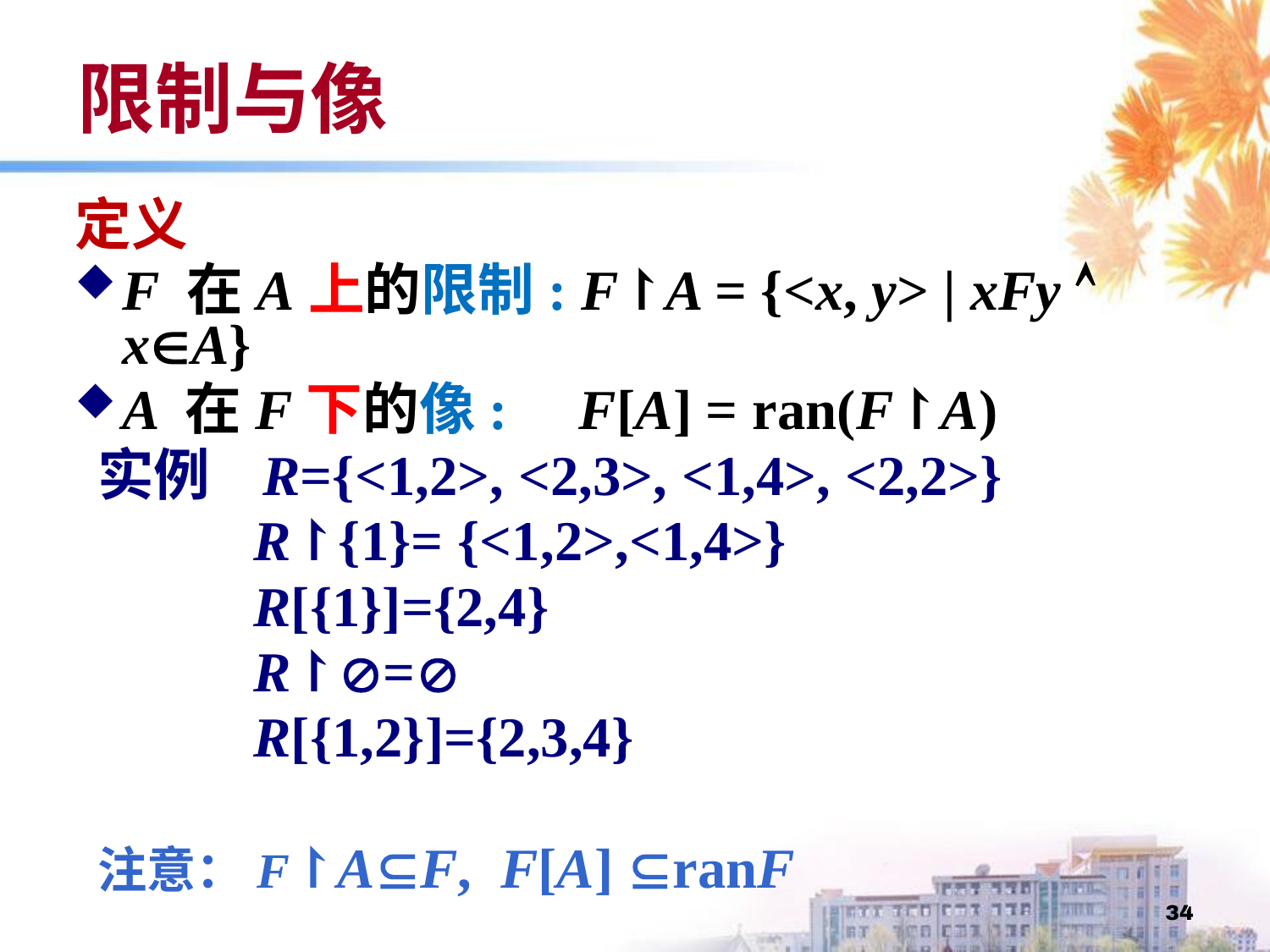

# 限制与像
定义
F 在A上的限制: F↾A = {<x, y> | xFy ∧ x∈A}
A 在F下的像:     F[A] = ran(F↾A)

实例   R={<1,2>, <2,3>, <1,4>, <2,2>}
           R↾{1}= {<1,2>,<1,4>}
           R[{1}]={2,4}
           R↾∅=∅
           R[{1,2}]={2,3,4}

注意：F↾A⊆F,  F[A] ⊆ranF
34